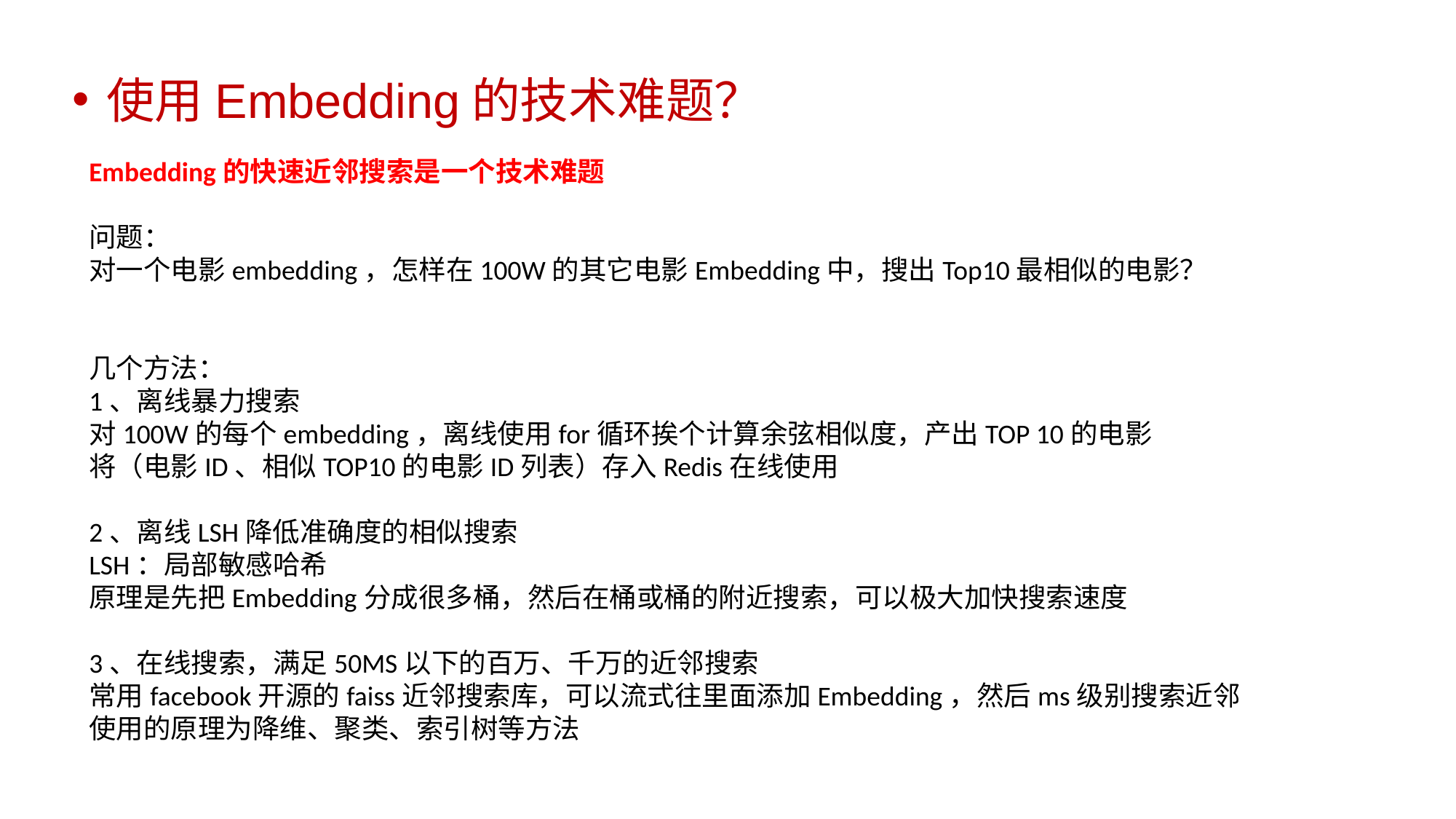

使用Embedding的技术难题？
Embedding的快速近邻搜索是一个技术难题

问题：
对一个电影embedding，怎样在100W的其它电影Embedding中，搜出Top10最相似的电影？

几个方法：
1、离线暴力搜索
对100W的每个embedding，离线使用for循环挨个计算余弦相似度，产出TOP 10的电影
将（电影ID、相似TOP10的电影ID列表）存入Redis在线使用

2、离线LSH降低准确度的相似搜索
LSH：局部敏感哈希
原理是先把Embedding分成很多桶，然后在桶或桶的附近搜索，可以极大加快搜索速度

3、在线搜索，满足50MS以下的百万、千万的近邻搜索
常用facebook开源的faiss近邻搜索库，可以流式往里面添加Embedding，然后ms级别搜索近邻
使用的原理为降维、聚类、索引树等方法